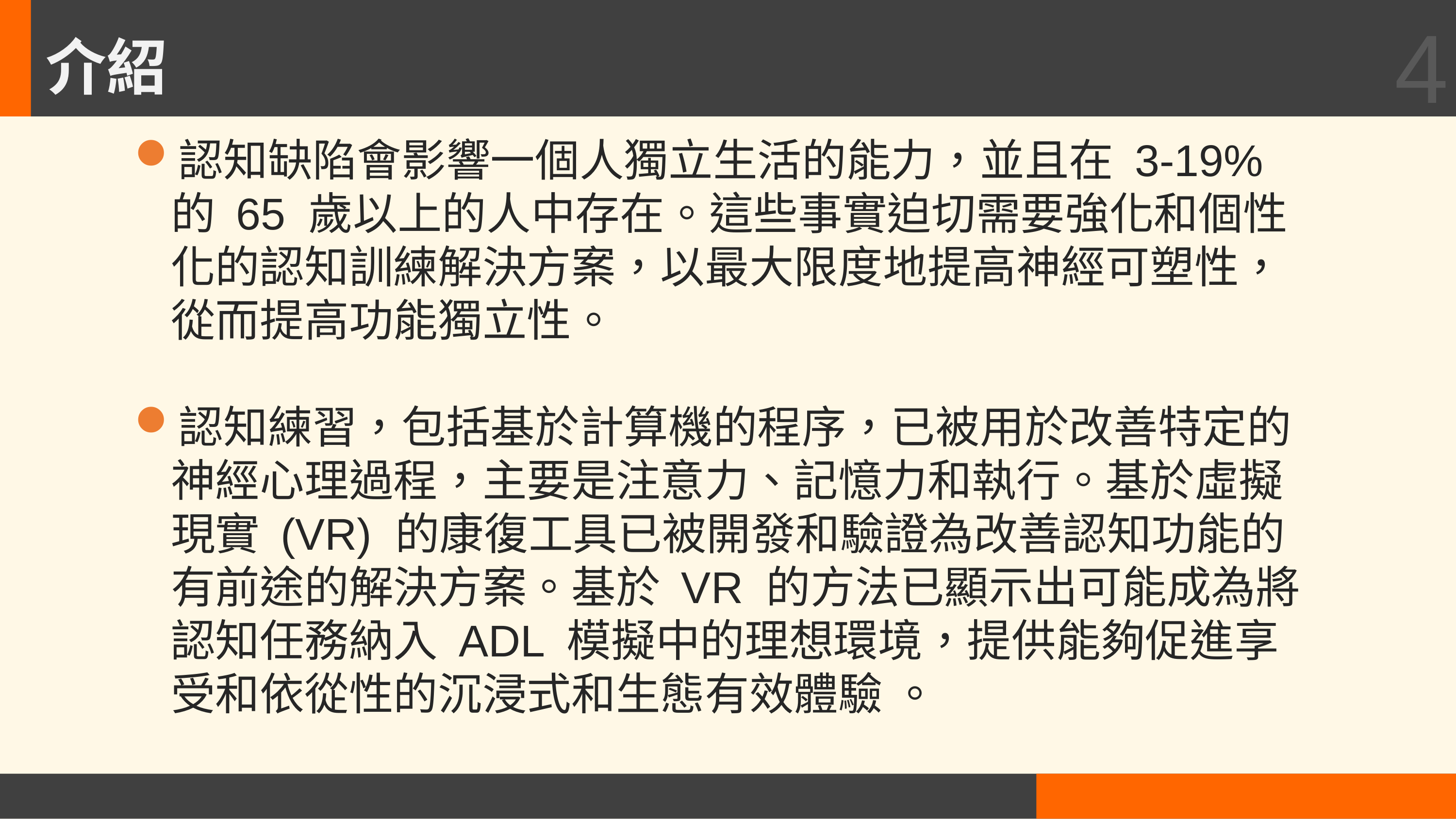

4
# 介紹
認知缺陷會影響一個人獨立生活的能力，並且在 3-19% 的 65 歲以上的人中存在。這些事實迫切需要強化和個性化的認知訓練解決方案，以最大限度地提高神經可塑性，從而提高功能獨立性。

認知練習，包括基於計算機的程序，已被用於改善特定的神經心理過程，主要是注意力、記憶力和執行。基於虛擬現實 (VR) 的康復工具已被開發和驗證為改善認知功能的有前途的解決方案。基於 VR 的方法已顯示出可能成為將認知任務納入 ADL 模擬中的理想環境，提供能夠促進享受和依從性的沉浸式和生態有效體驗 。